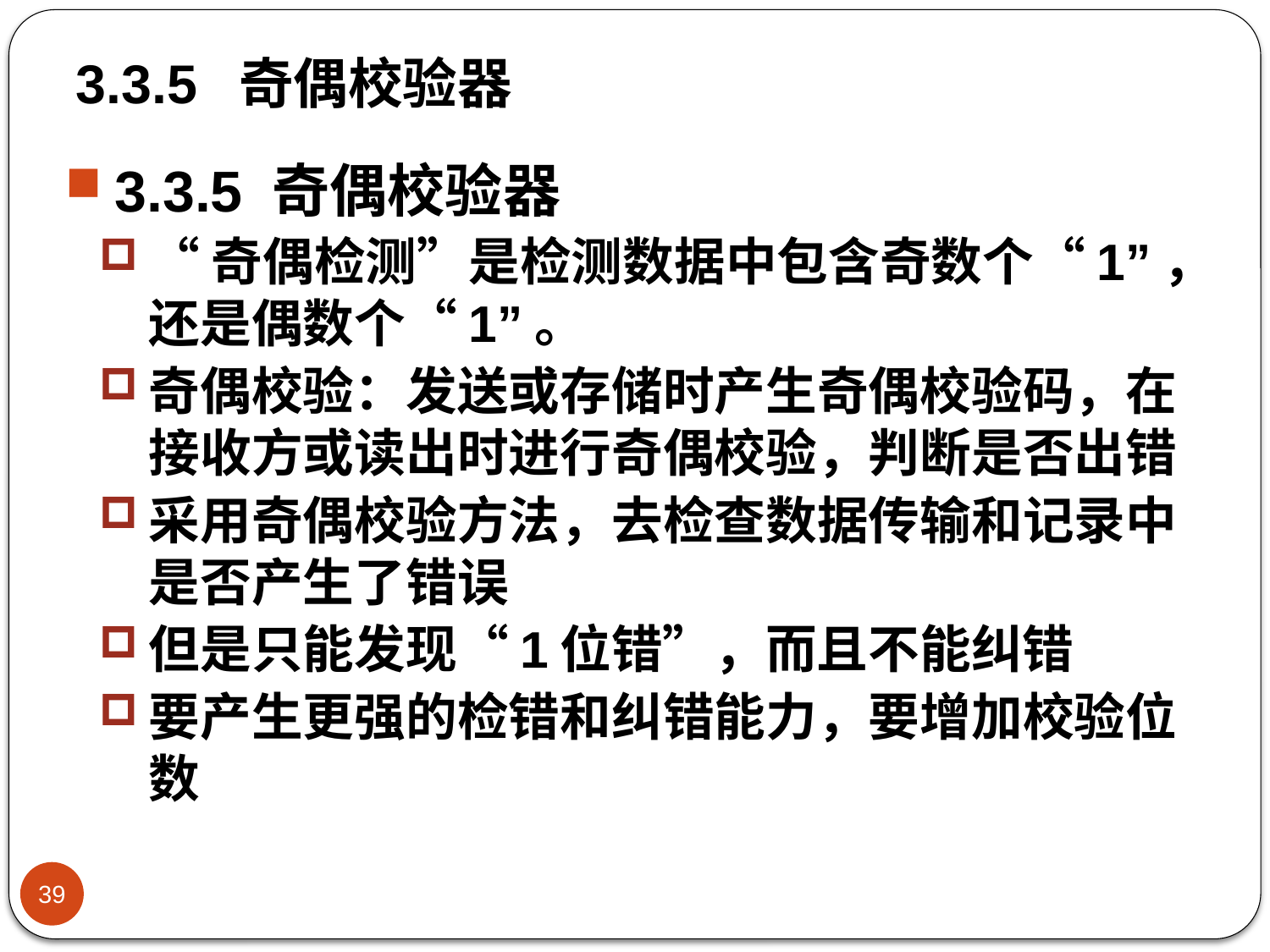

# 3.3.5  奇偶校验器
3.3.5 奇偶校验器
“奇偶检测”是检测数据中包含奇数个“1”，还是偶数个“1”。
奇偶校验：发送或存储时产生奇偶校验码，在接收方或读出时进行奇偶校验，判断是否出错
采用奇偶校验方法，去检查数据传输和记录中是否产生了错误
但是只能发现“1位错”，而且不能纠错
要产生更强的检错和纠错能力，要增加校验位数
39